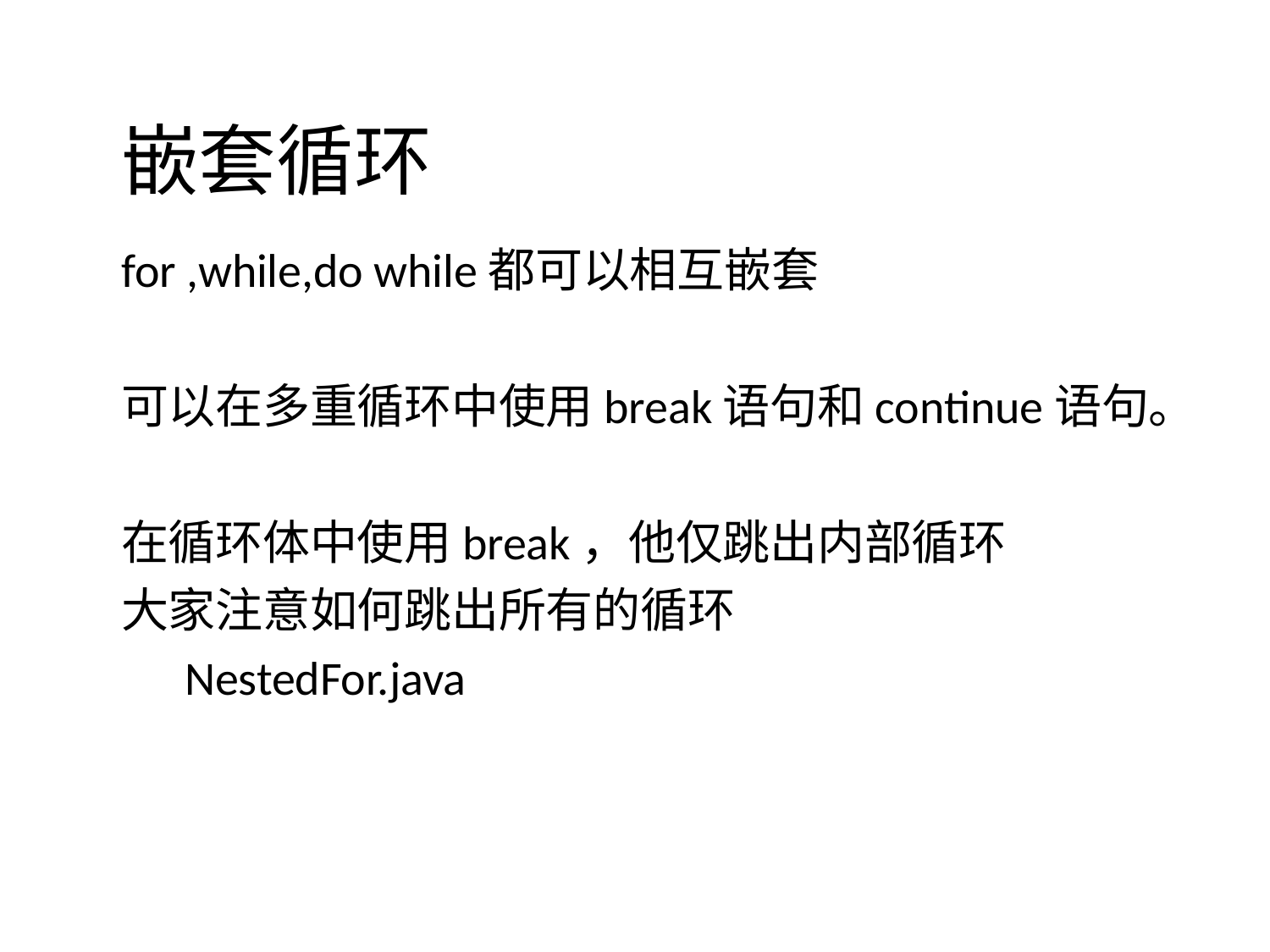

嵌套循环
for ,while,do while都可以相互嵌套

可以在多重循环中使用break语句和continue语句。

在循环体中使用break，他仅跳出内部循环
大家注意如何跳出所有的循环
      NestedFor.java